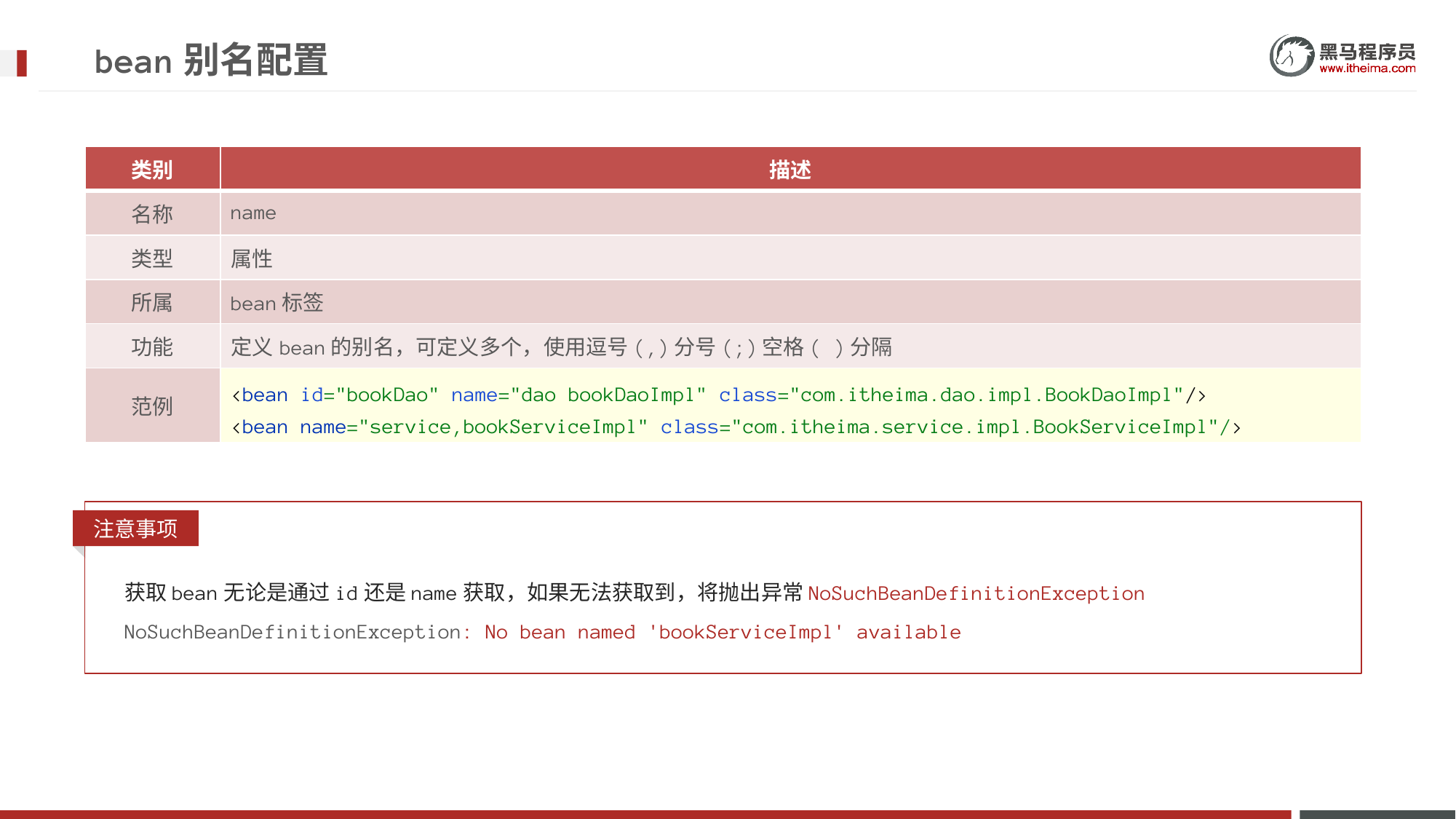

bean别名配置
| 类别 | 描述 |
| --- | --- |
| 名称 | name |
| 类型 | 属性 |
| 所属 | bean标签 |
| 功能 | 定义bean的别名，可定义多个，使用逗号(,)分号(;)空格( )分隔 |
| 范例 | <bean id="bookDao" name="dao bookDaoImpl" class="com.itheima.dao.impl.BookDaoImpl"/> <bean name="service,bookServiceImpl" class="com.itheima.service.impl.BookServiceImpl"/> |

注意事项

获取bean无论是通过id还是name获取，如果无法获取到，将抛出异常NoSuchBeanDefinitionException
NoSuchBeanDefinitionException: No bean named 'bookServiceImpl' available